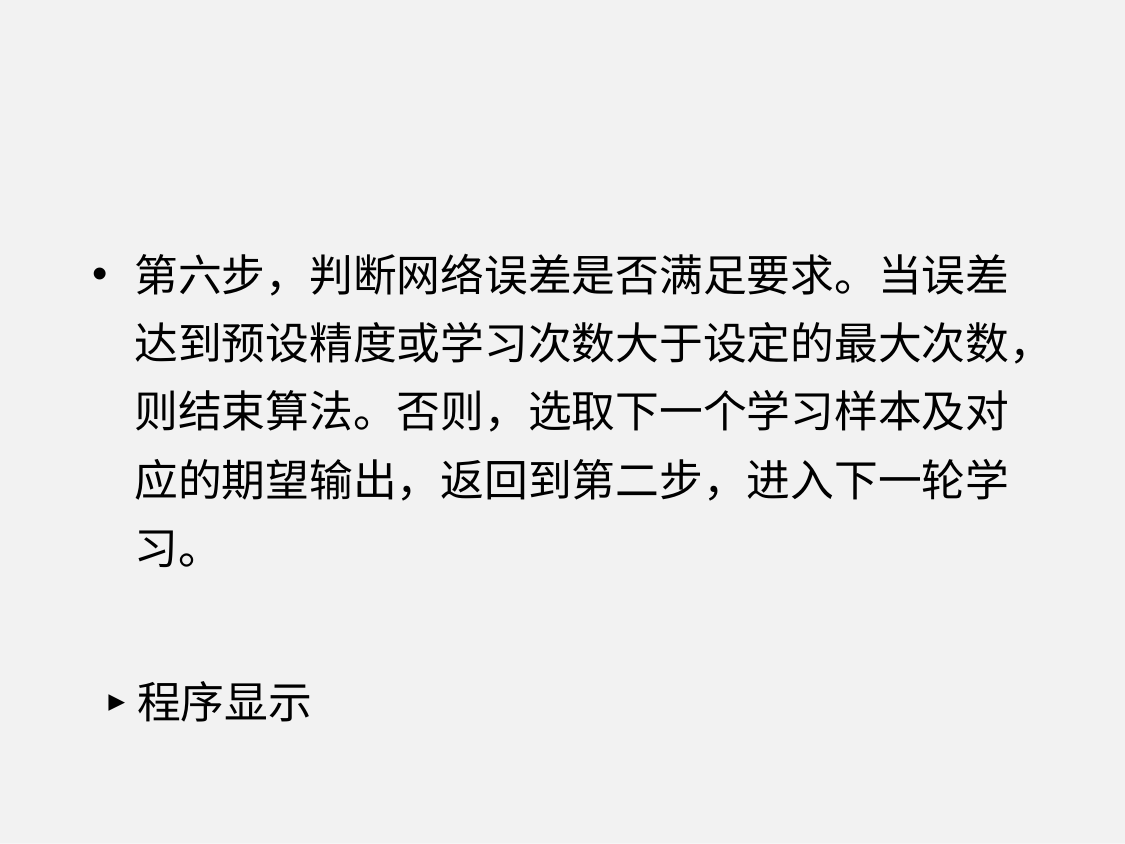

第六步，判断网络误差是否满足要求。当误差达到预设精度或学习次数大于设定的最大次数，则结束算法。否则，选取下一个学习样本及对应的期望输出，返回到第二步，进入下一轮学习。

程序显示